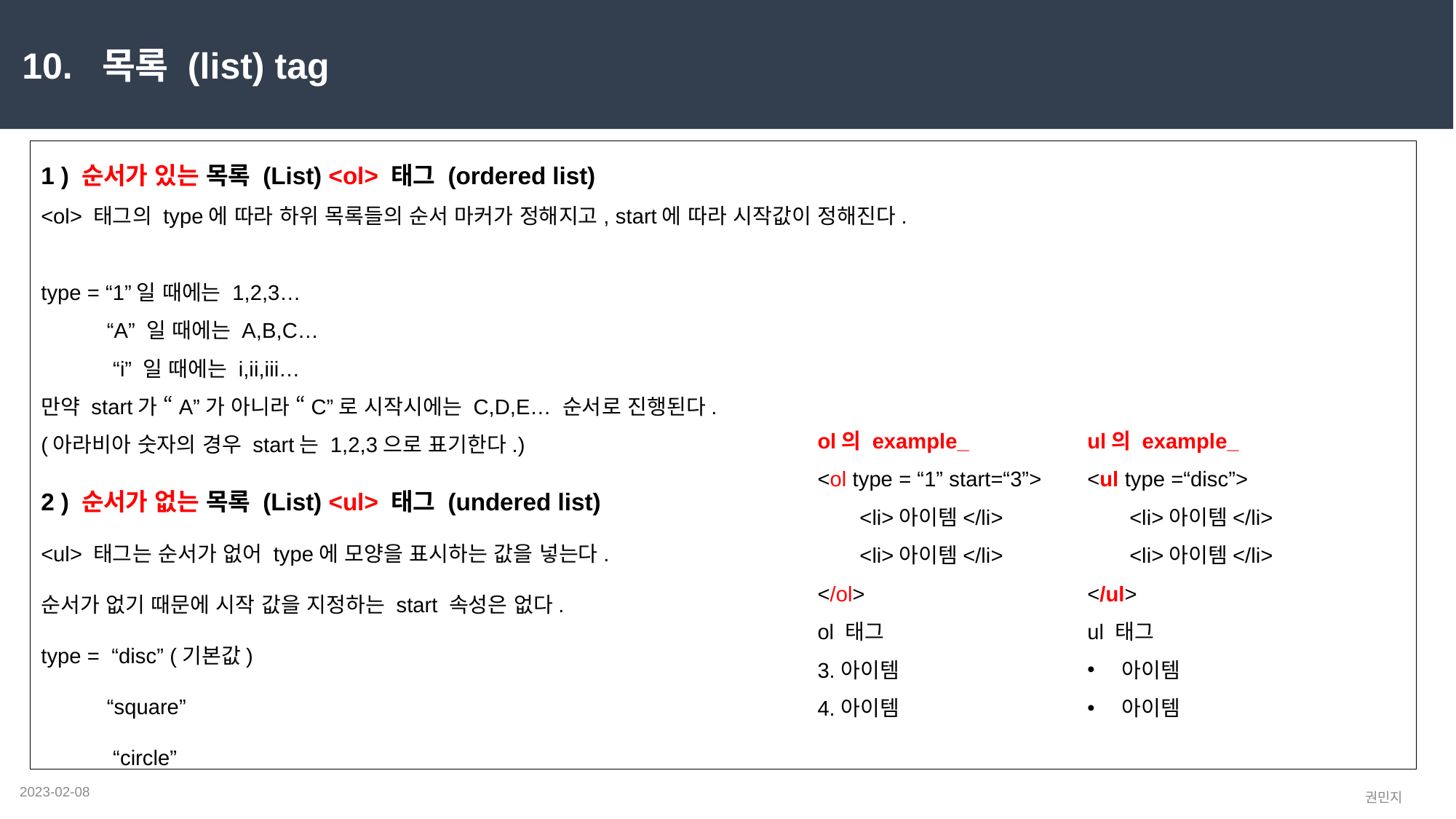

10.  목록 (list) tag
1 ) 순서가 있는 목록 (List) <ol> 태그 (ordered list)
<ol> 태그의 type에 따라 하위 목록들의 순서 마커가 정해지고, start에 따라 시작값이 정해진다.

type = “1”일 때에는 1,2,3…
           “A” 일 때에는 A,B,C…
            “i” 일 때에는 i,ii,iii…
만약 start가 “A”가 아니라 “C”로 시작시에는 C,D,E… 순서로 진행된다.
(아라비아 숫자의 경우 start는 1,2,3으로 표기한다.)
2 ) 순서가 없는 목록 (List) <ul> 태그 (undered list)
<ul> 태그는 순서가 없어 type에 모양을 표시하는 값을 넣는다.
순서가 없기 때문에 시작 값을 지정하는 start 속성은 없다.
type =  “disc” (기본값)
           “square”
            “circle”

ol의 example_
<ol type = “1” start=“3”>
       <li>아이템</li>
       <li>아이템</li>
</ol>
ol 태그
3.아이템
4.아이템
ul의 example_
<ul type =“disc”>
       <li>아이템</li>
       <li>아이템</li>
</ul>
ul 태그
아이템
아이템
2023-02-08
권민지